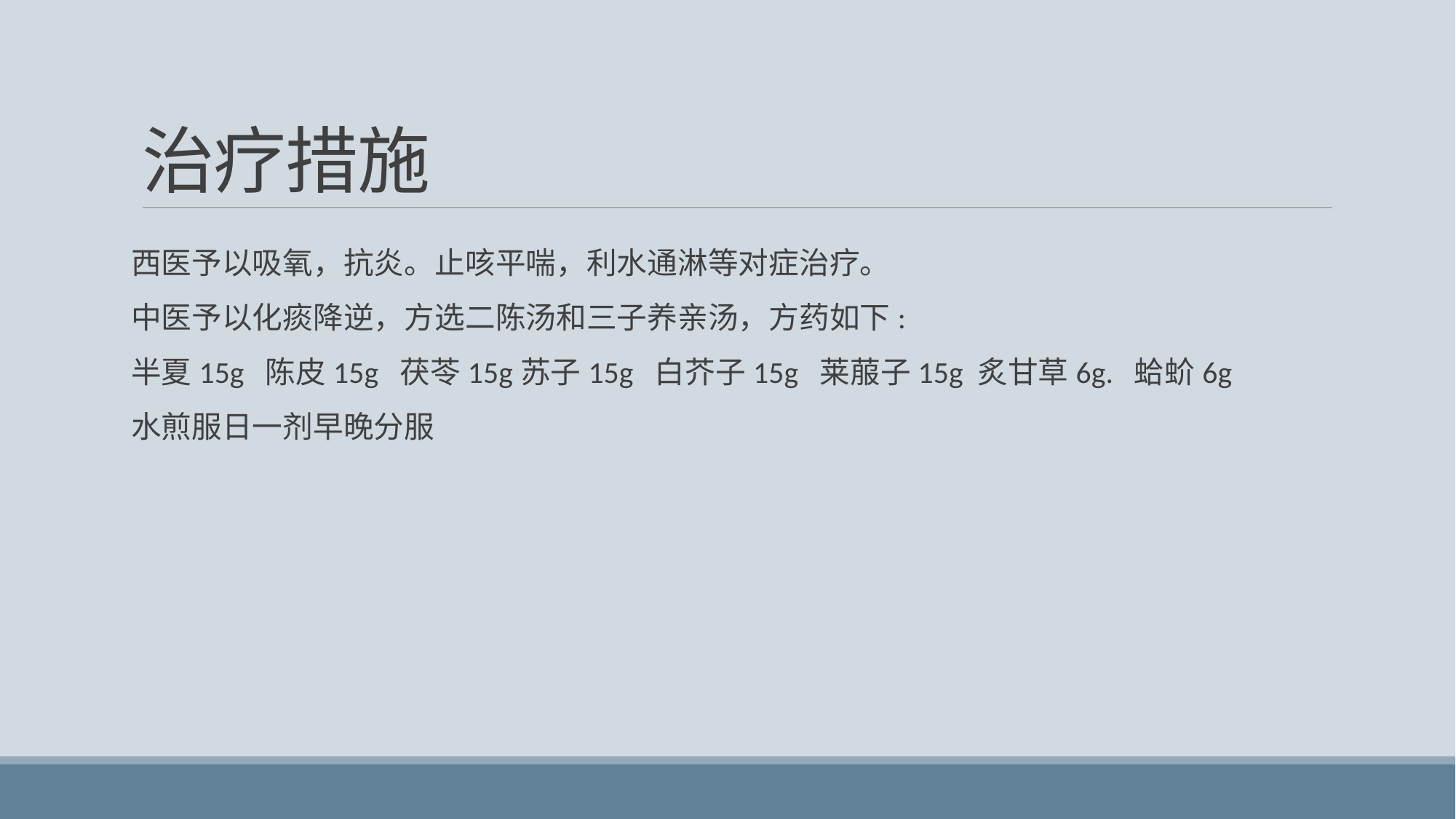

# 治疗措施
西医予以吸氧，抗炎。止咳平喘，利水通淋等对症治疗。
中医予以化痰降逆，方选二陈汤和三子养亲汤，方药如下:
半夏15g  陈皮15g  茯苓15g苏子15g  白芥子15g  莱菔子15g 炙甘草6g.  蛤蚧6g
水煎服日一剂早晚分服